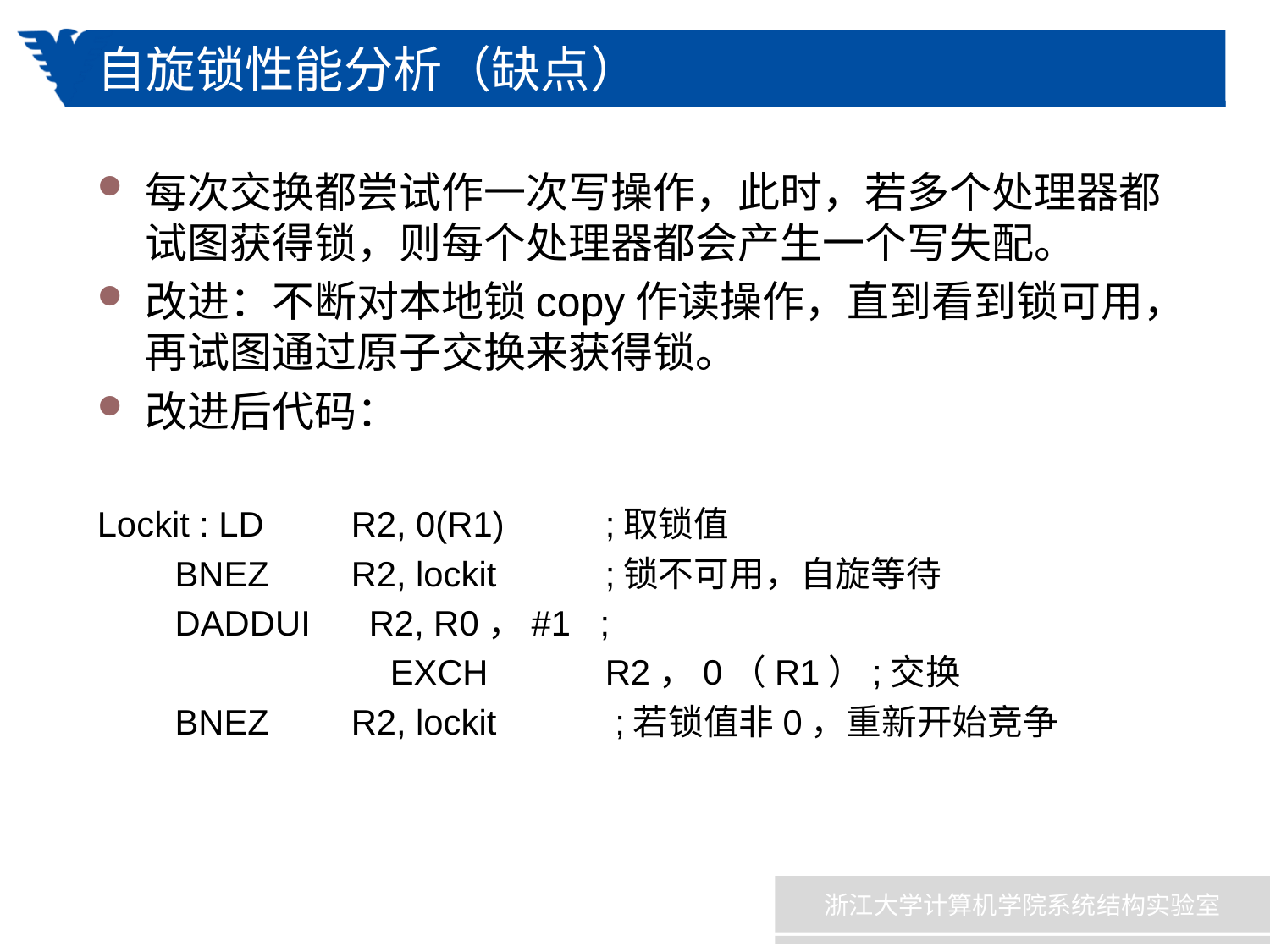

# 自旋锁性能分析（缺点）
每次交换都尝试作一次写操作，此时，若多个处理器都试图获得锁，则每个处理器都会产生一个写失配。
改进：不断对本地锁copy作读操作，直到看到锁可用，再试图通过原子交换来获得锁。
改进后代码：

Lockit : LD    	R2, 0(R1)  	;取锁值
        BNEZ  	R2, lockit  	;锁不可用，自旋等待
        DADDUI      R2, R0，#1   ;
		    EXCH	R2，0（R1）;交换
        BNEZ   	R2, lockit 	 ;若锁值非0，重新开始竞争